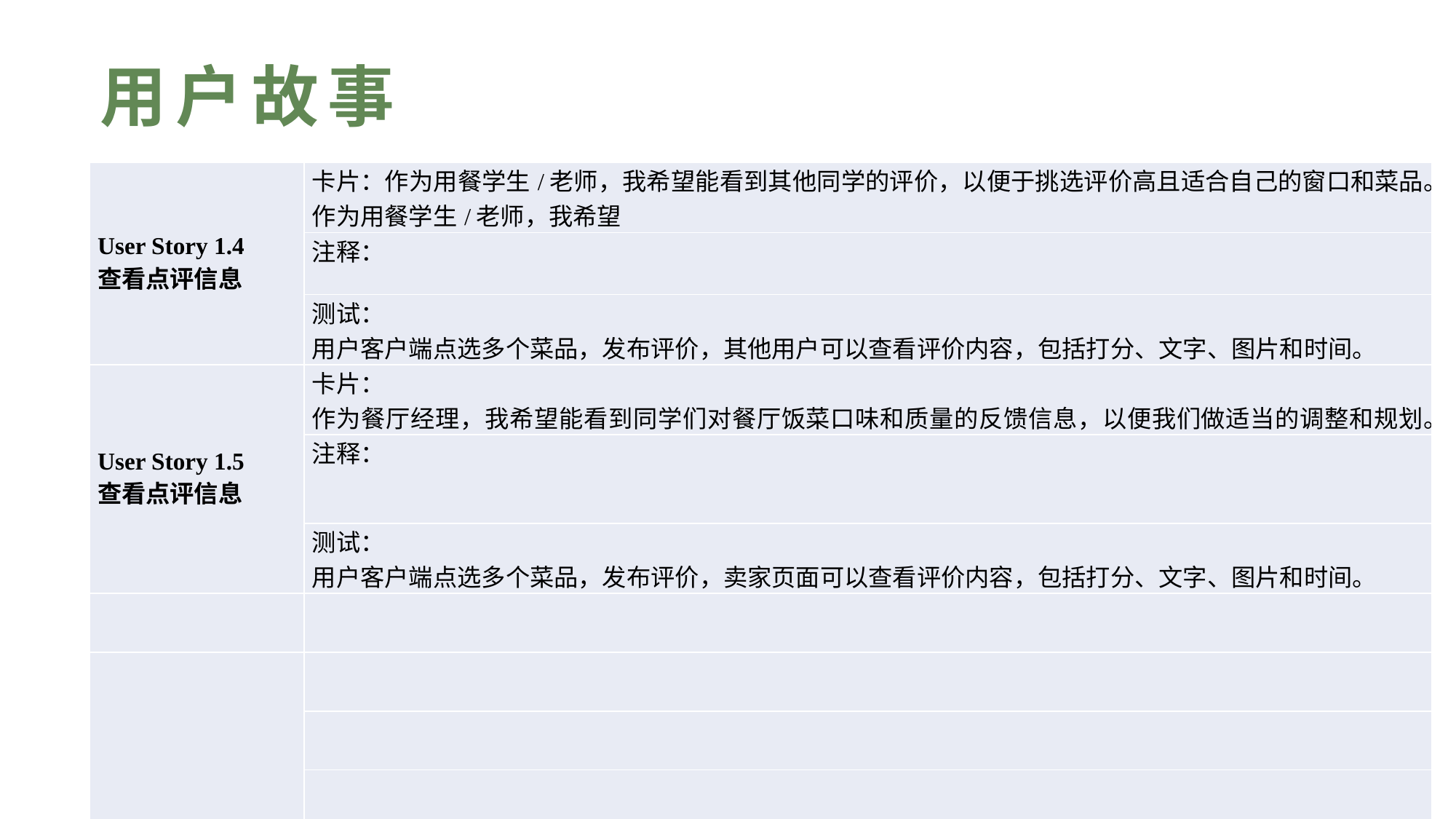

# 用户故事
| User Story 1.4 查看点评信息 | 卡片：作为用餐学生/老师，我希望能看到其他同学的评价，以便于挑选评价高且适合自己的窗口和菜品。 作为用餐学生/老师，我希望 |
| --- | --- |
|  | 注释： |
|  | 测试： 用户客户端点选多个菜品，发布评价，其他用户可以查看评价内容，包括打分、文字、图片和时间。 |
| User Story 1.5 查看点评信息 | 卡片： 作为餐厅经理，我希望能看到同学们对餐厅饭菜口味和质量的反馈信息，以便我们做适当的调整和规划。 |
|  | 注释： |
|  | 测试： 用户客户端点选多个菜品，发布评价，卖家页面可以查看评价内容，包括打分、文字、图片和时间。 |
|  |  |
|  |  |
|  |  |
|  |  |